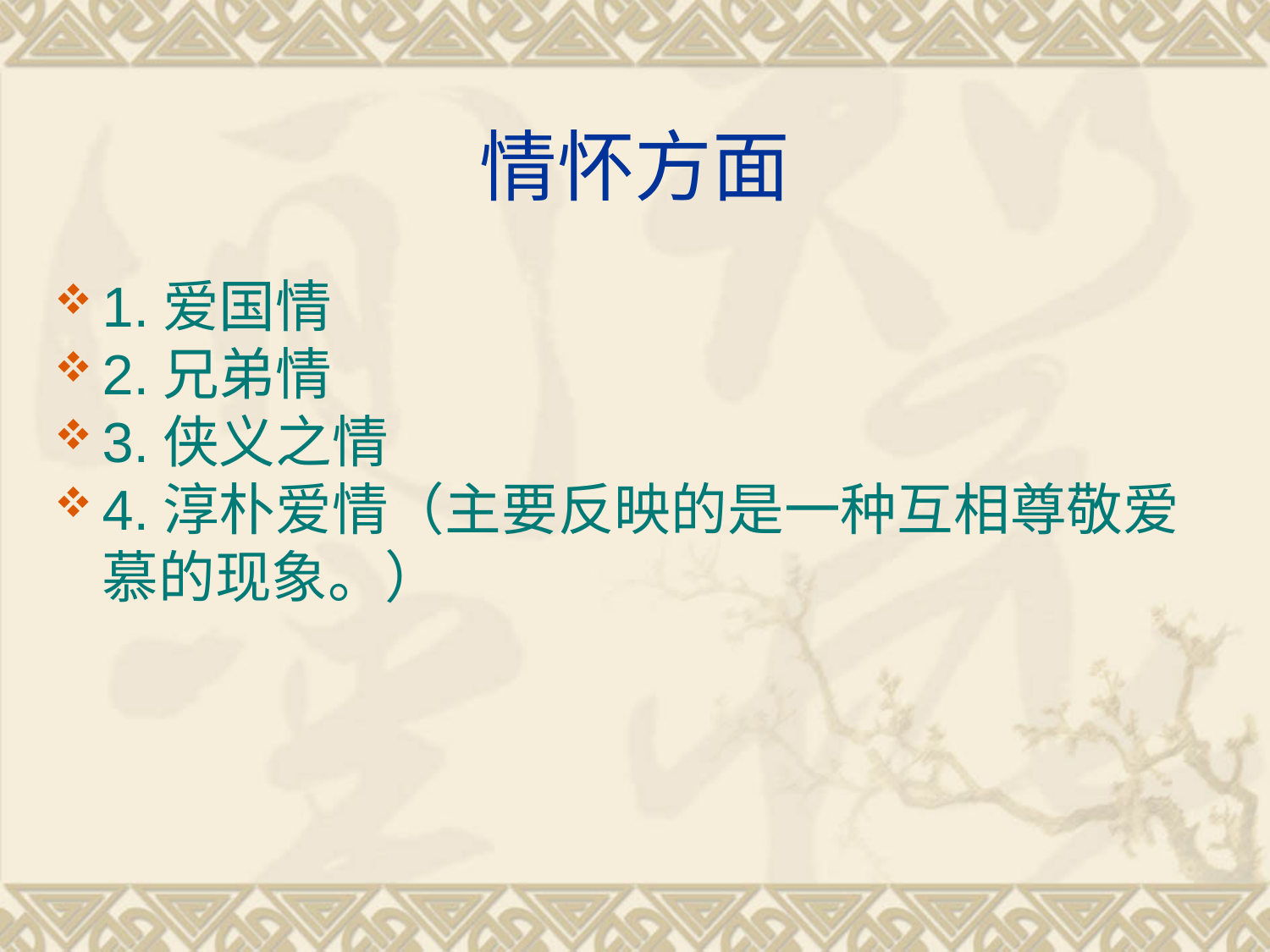

# 情怀方面
1.爱国情
2.兄弟情
3.侠义之情
4.淳朴爱情（主要反映的是一种互相尊敬爱慕的现象。）